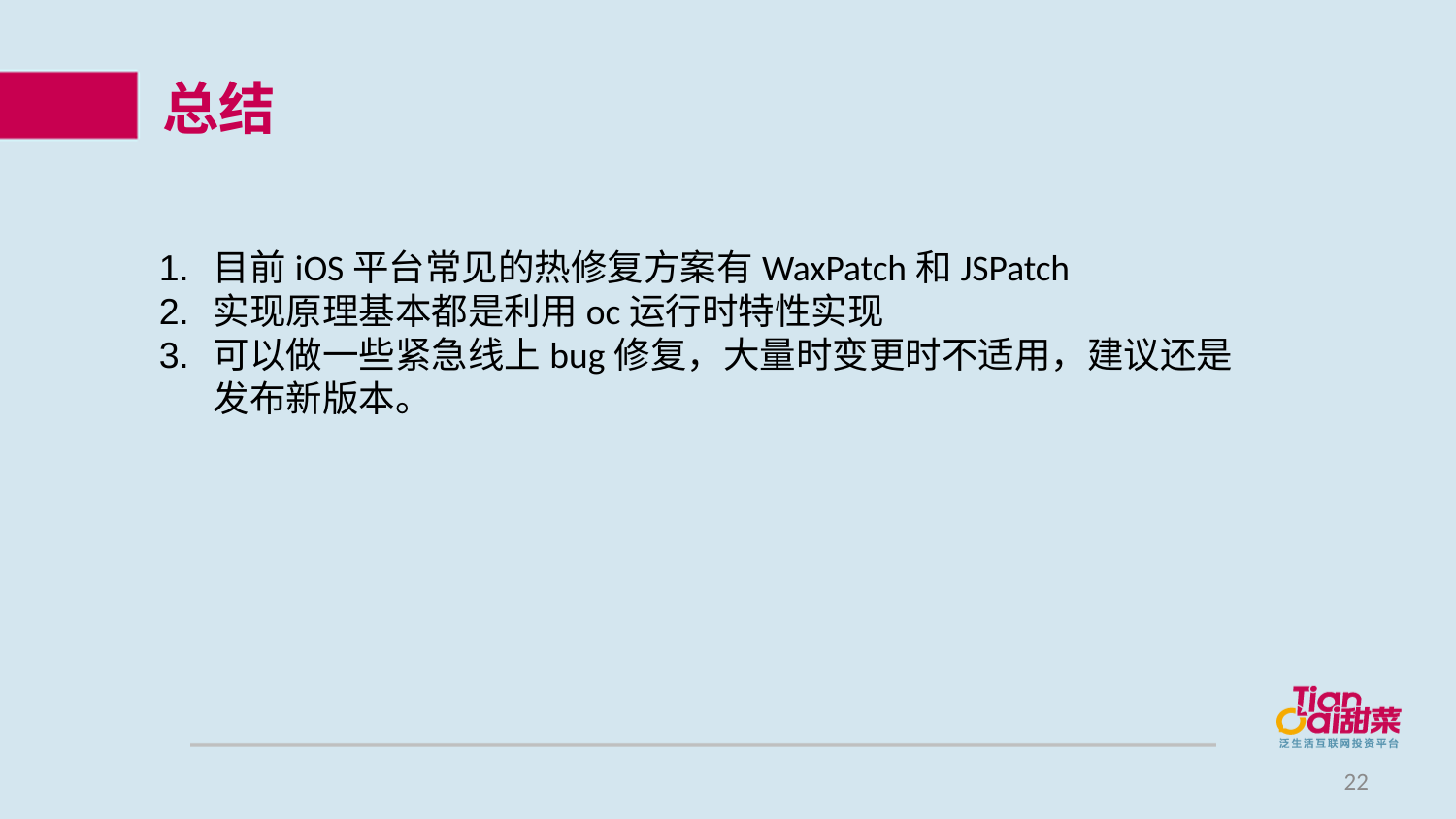

# 总结
目前iOS平台常见的热修复方案有WaxPatch和JSPatch
实现原理基本都是利用oc运行时特性实现
可以做一些紧急线上bug修复，大量时变更时不适用，建议还是发布新版本。
22